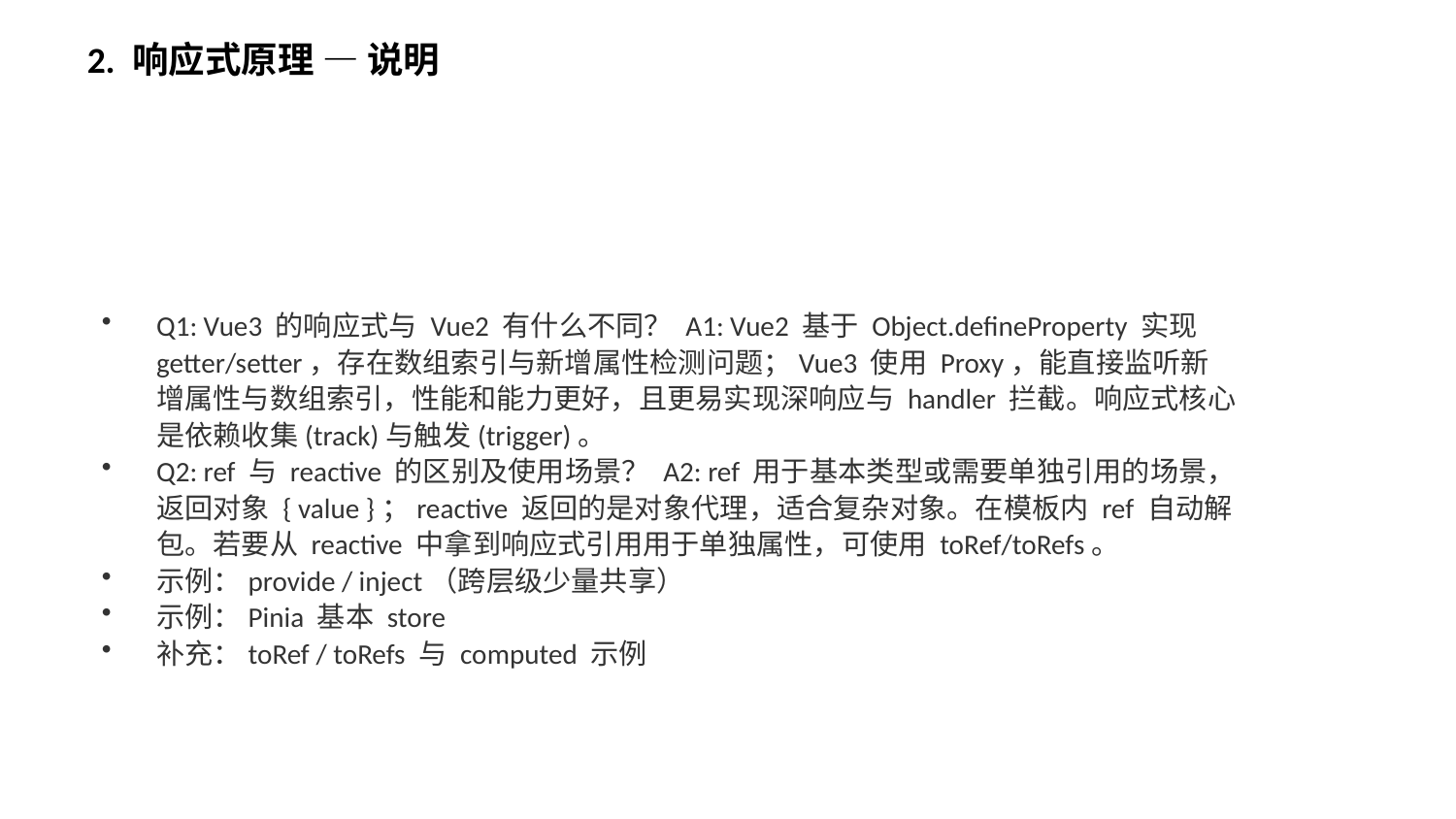

2. 响应式原理 — 说明
Q1: Vue3 的响应式与 Vue2 有什么不同？ A1: Vue2 基于 Object.defineProperty 实现 getter/setter，存在数组索引与新增属性检测问题；Vue3 使用 Proxy，能直接监听新增属性与数组索引，性能和能力更好，且更易实现深响应与 handler 拦截。响应式核心是依赖收集(track)与触发(trigger)。
Q2: ref 与 reactive 的区别及使用场景？ A2: ref 用于基本类型或需要单独引用的场景，返回对象 { value }；reactive 返回的是对象代理，适合复杂对象。在模板内 ref 自动解包。若要从 reactive 中拿到响应式引用用于单独属性，可使用 toRef/toRefs。
示例：provide / inject（跨层级少量共享）
示例：Pinia 基本 store
补充：toRef / toRefs 与 computed 示例